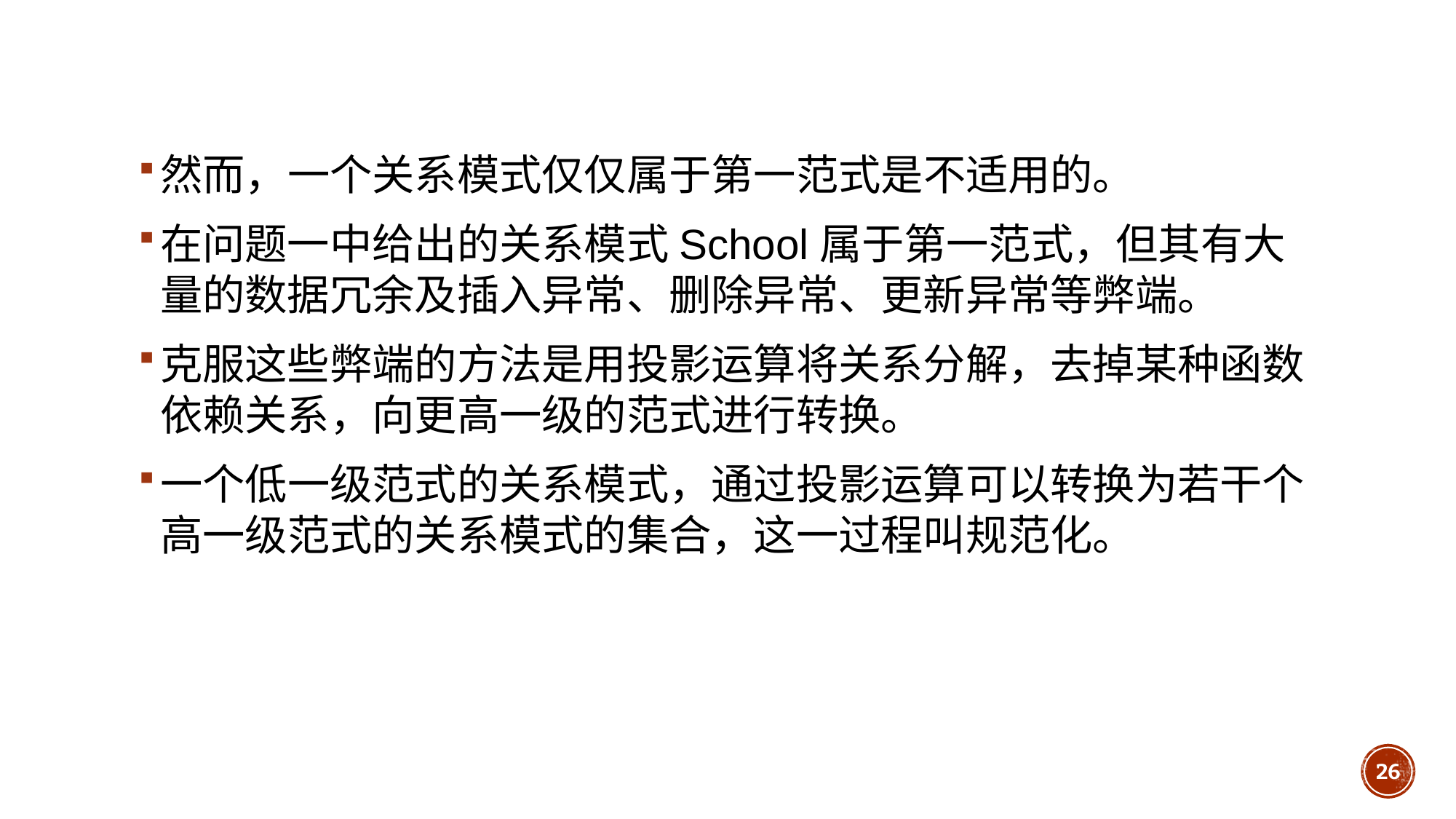

#
然而，一个关系模式仅仅属于第一范式是不适用的。
在问题一中给出的关系模式School属于第一范式，但其有大量的数据冗余及插入异常、删除异常、更新异常等弊端。
克服这些弊端的方法是用投影运算将关系分解，去掉某种函数依赖关系，向更高一级的范式进行转换。
一个低一级范式的关系模式，通过投影运算可以转换为若干个高一级范式的关系模式的集合，这一过程叫规范化。

26